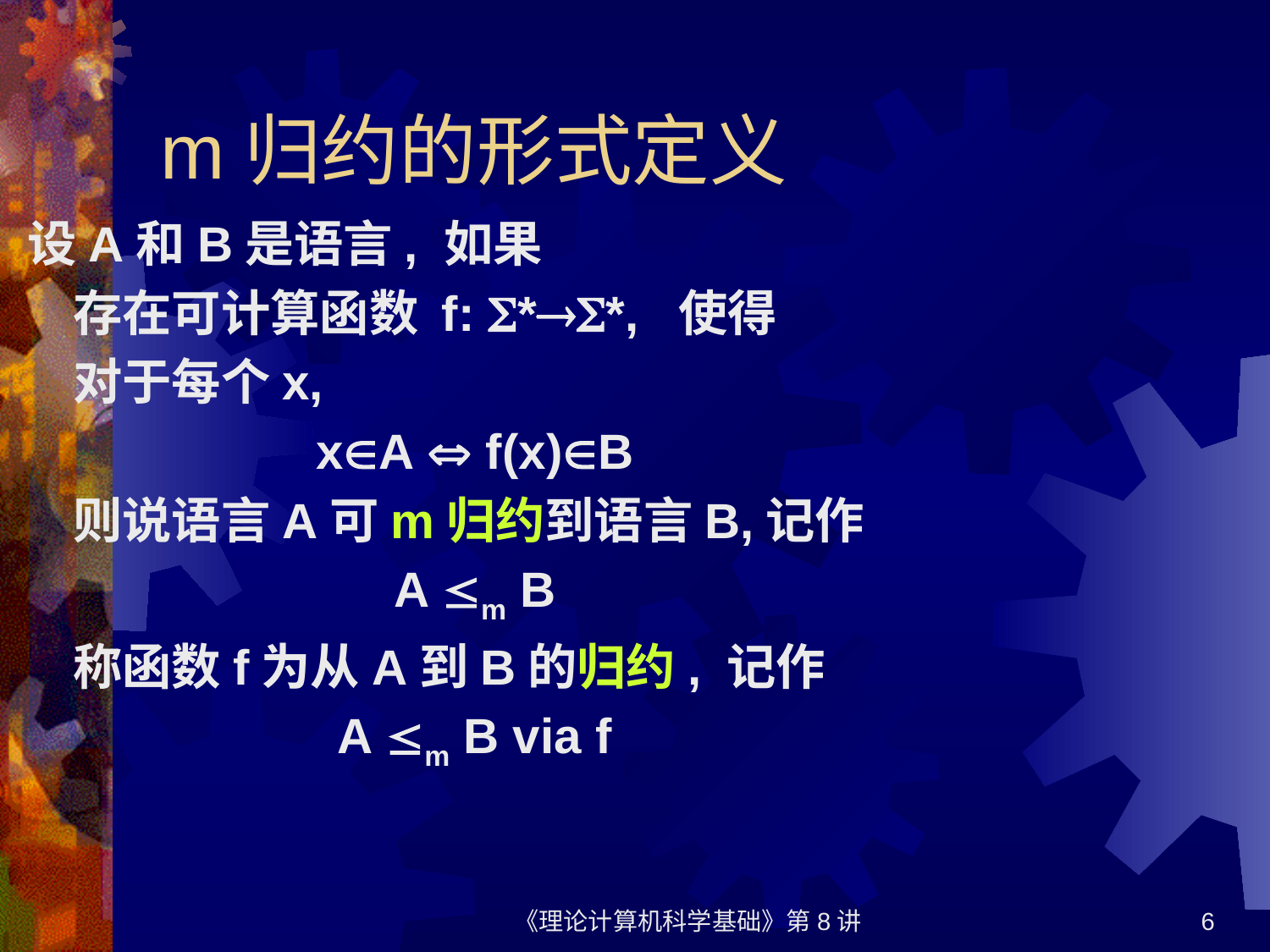

# m归约的形式定义
设A和B是语言, 如果
   存在可计算函数 f: Σ*→Σ*,  使得
   对于每个x,
x∈A ⇔ f(x)∈B
   则说语言A可m归约到语言B,记作
A ≤m B
   称函数f为从A到B的归约, 记作
A ≤m B via f
《理论计算机科学基础》第8讲
6